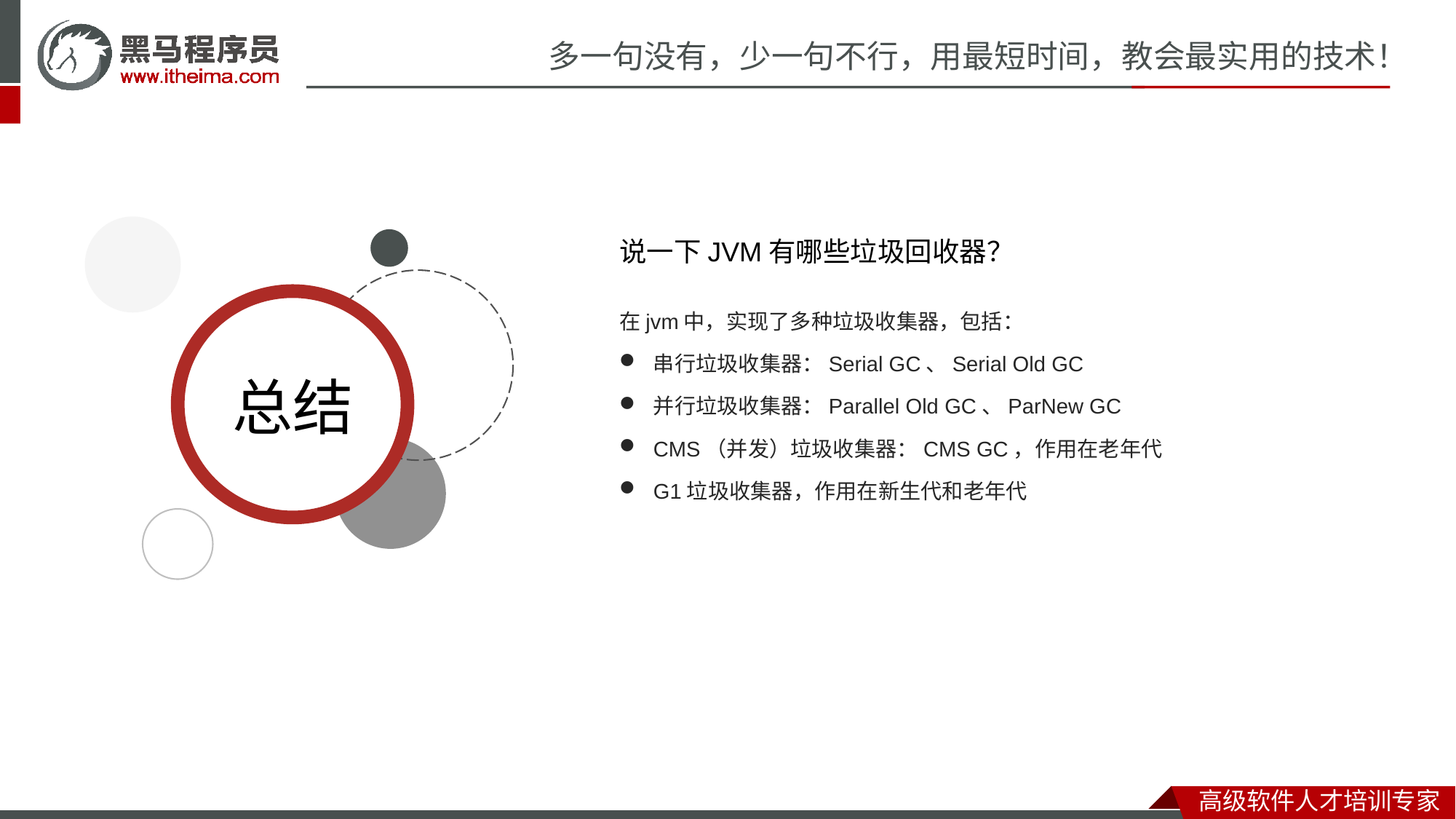

说一下JVM有哪些垃圾回收器？

在jvm中，实现了多种垃圾收集器，包括：
串行垃圾收集器：Serial GC、Serial Old GC
并行垃圾收集器：Parallel Old GC、ParNew GC
CMS（并发）垃圾收集器：CMS GC，作用在老年代
G1垃圾收集器，作用在新生代和老年代